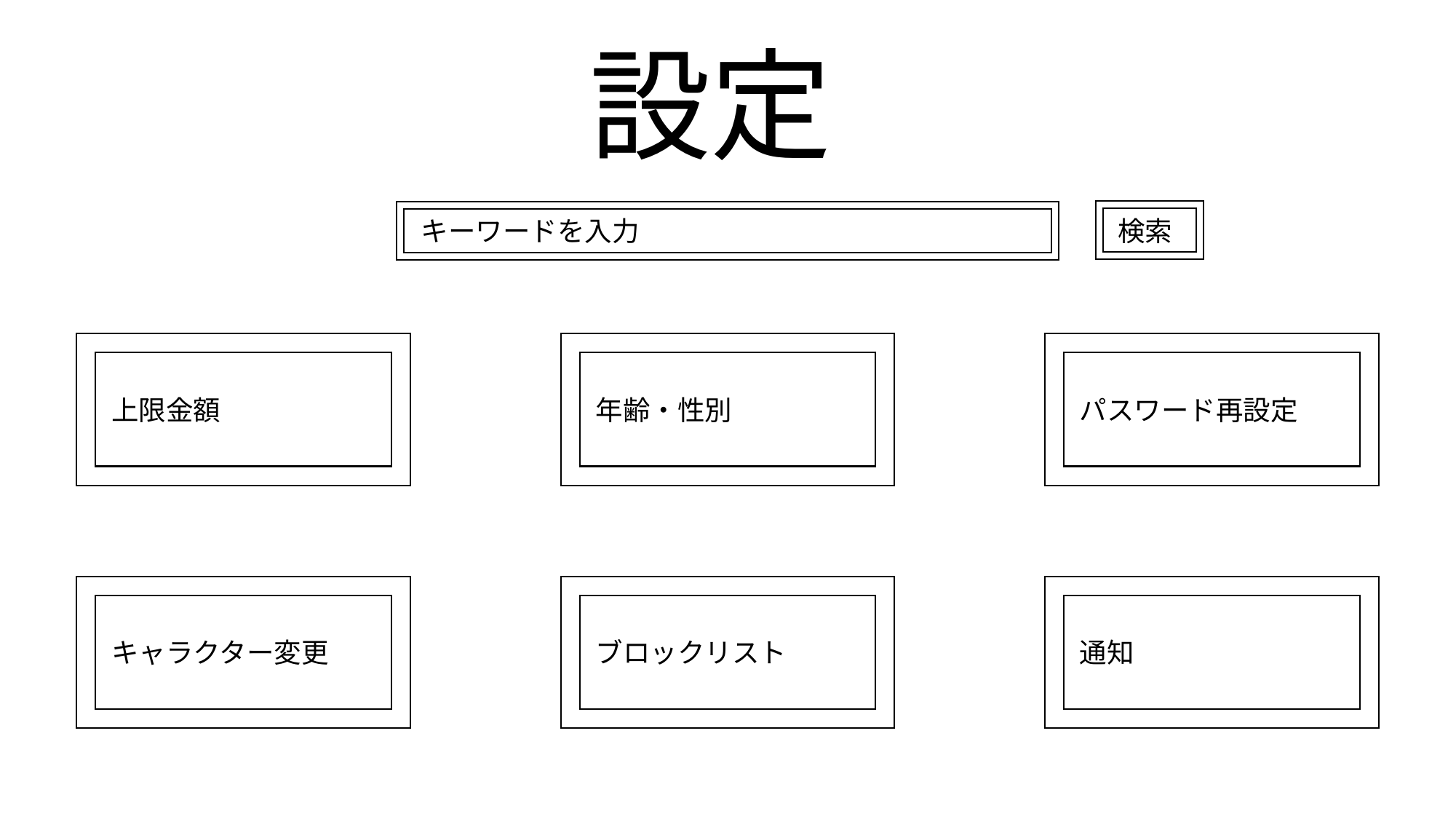

設定

キーワードを入力
検索

上限金額
年齢・性別
パスワード再設定

キャラクター変更
通知
ブロックリスト